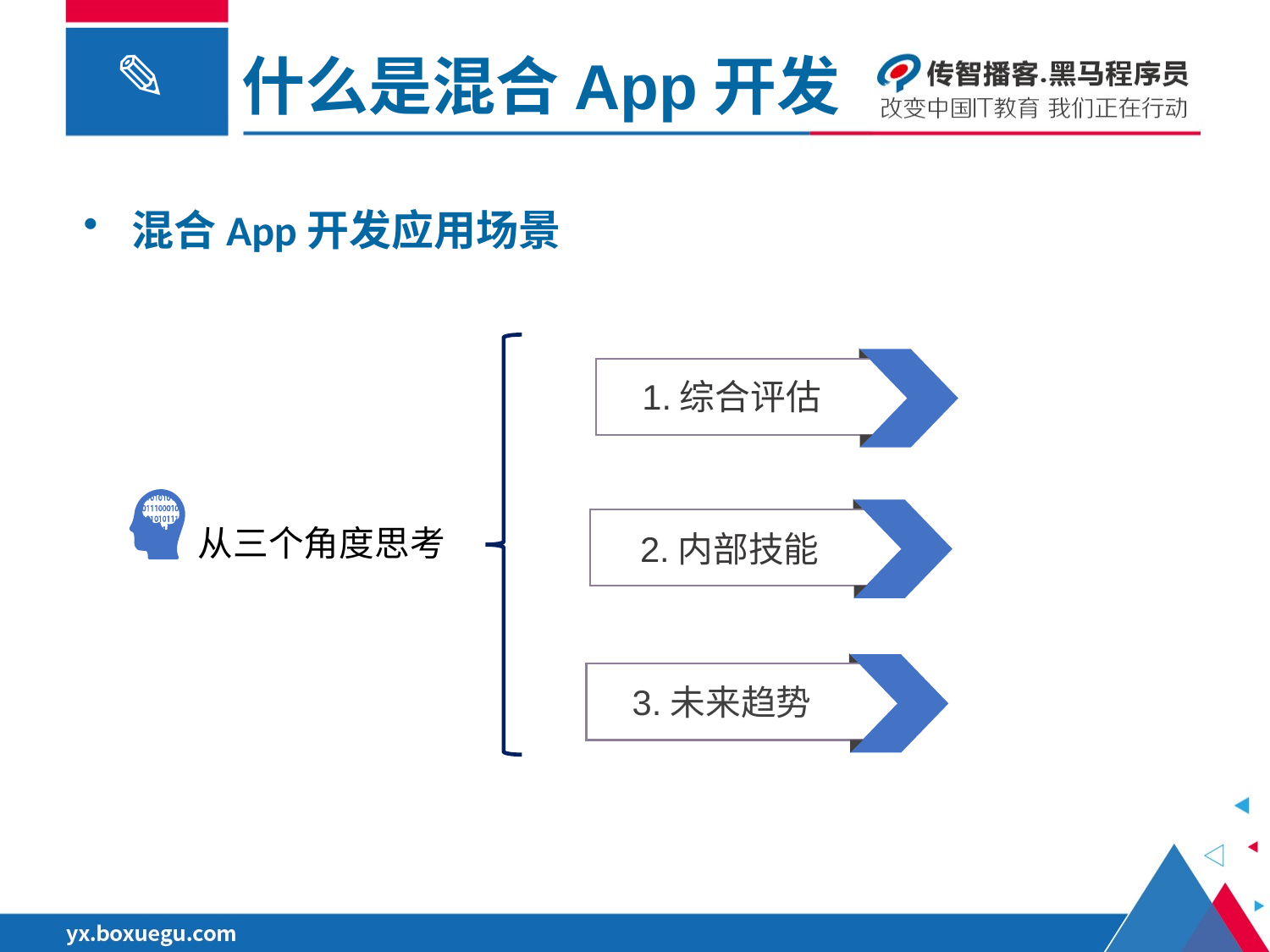

什么是混合App开发
混合App开发应用场景

1.综合评估

从三个角度思考
2.内部技能

3.未来趋势